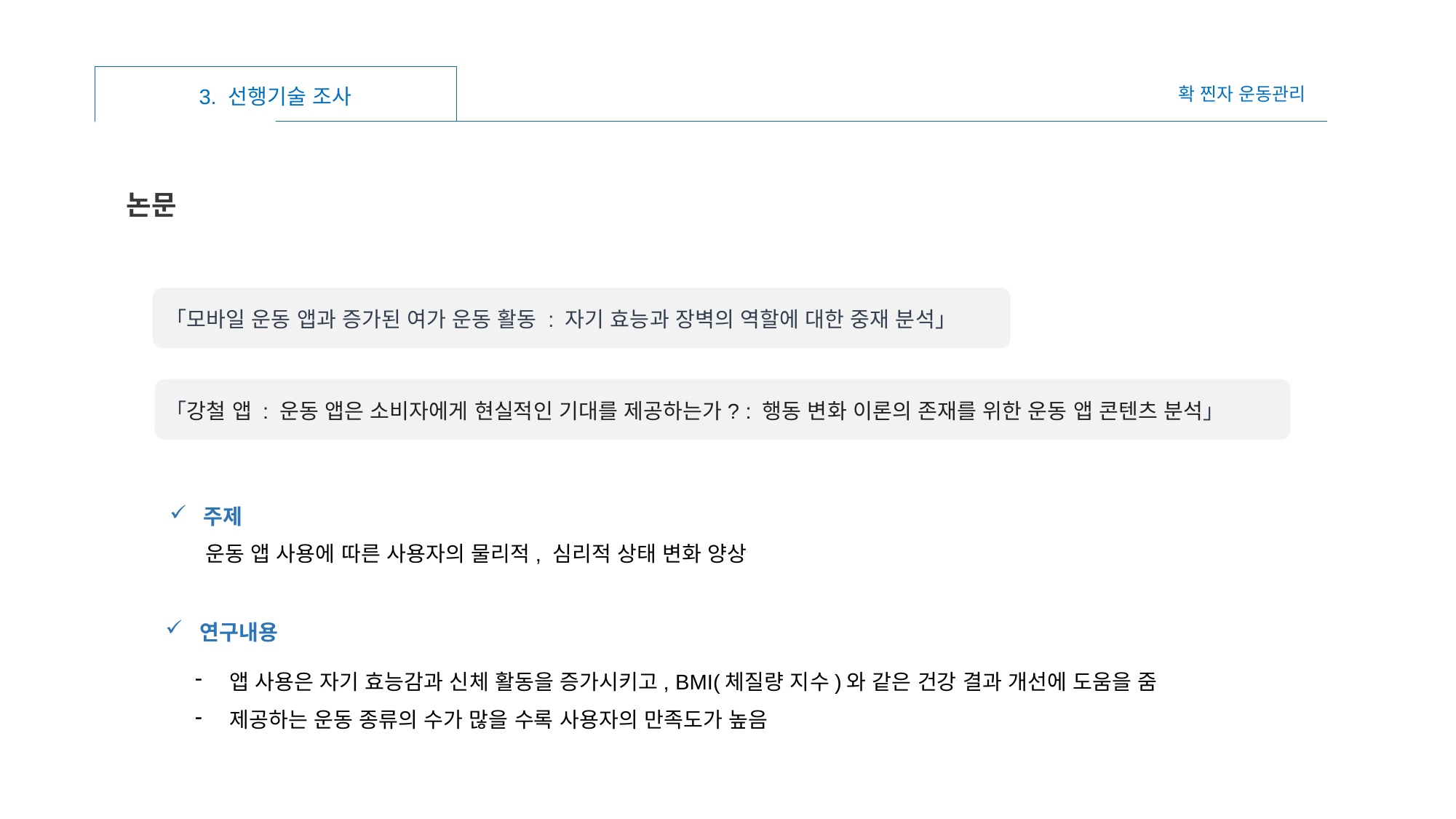

3. 선행기술 조사
확 찐자 운동관리
논문

「모바일 운동 앱과 증가된 여가 운동 활동 : 자기 효능과 장벽의 역할에 대한 중재 분석」

「강철 앱 : 운동 앱은 소비자에게 현실적인 기대를 제공하는가? : 행동 변화 이론의 존재를 위한 운동 앱 콘텐츠 분석」
주제
운동 앱 사용에 따른 사용자의 물리적, 심리적 상태 변화 양상
연구내용
앱 사용은 자기 효능감과 신체 활동을 증가시키고, BMI(체질량 지수)와 같은 건강 결과 개선에 도움을 줌
제공하는 운동 종류의 수가 많을 수록 사용자의 만족도가 높음